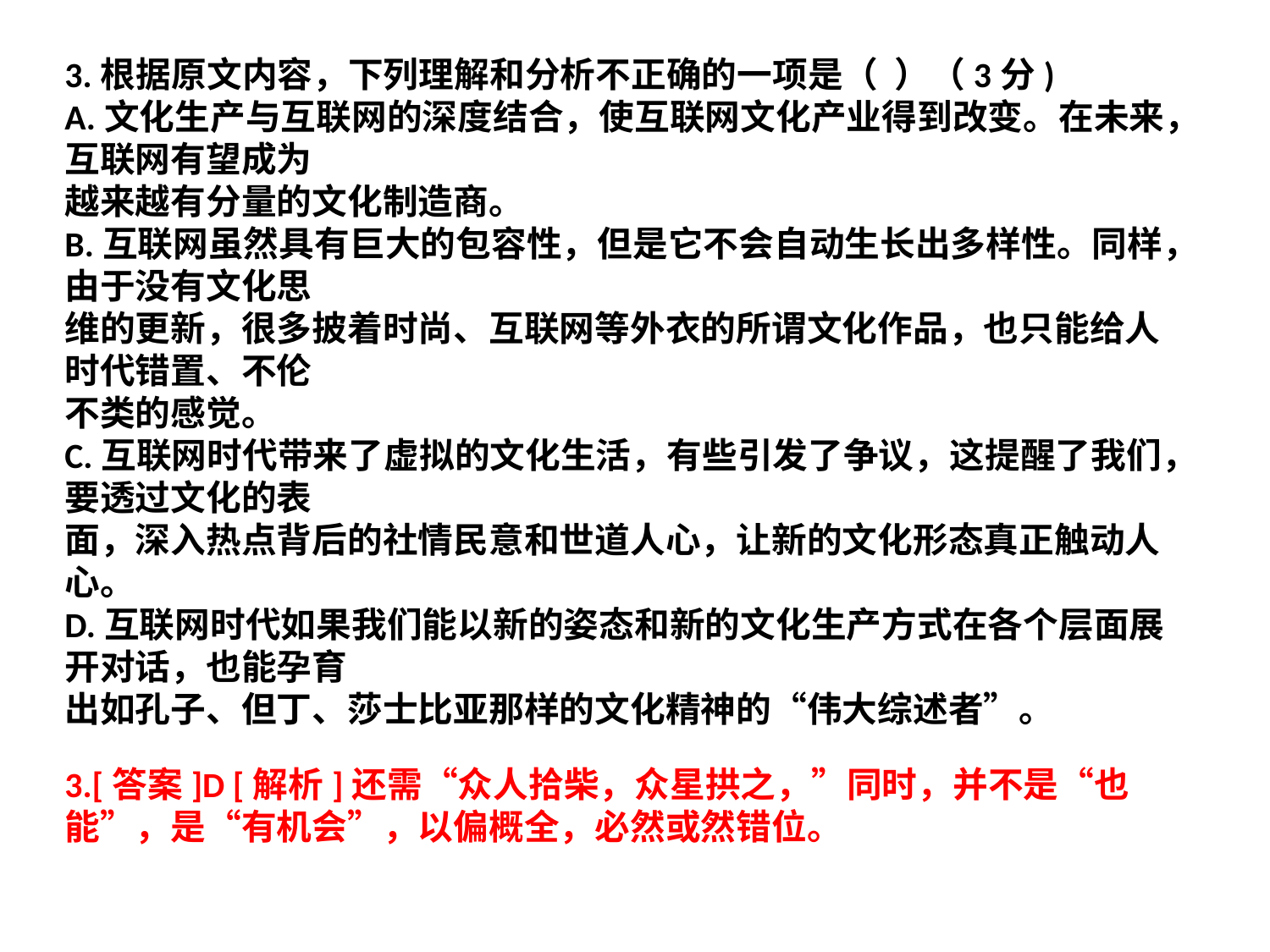

3.根据原文内容，下列理解和分析不正确的一项是（  ）（3分)
A.文化生产与互联网的深度结合，使互联网文化产业得到改变。在未来，互联网有望成为
越来越有分量的文化制造商。
B.互联网虽然具有巨大的包容性，但是它不会自动生长出多样性。同样，由于没有文化思
维的更新，很多披着时尚、互联网等外衣的所谓文化作品，也只能给人时代错置、不伦
不类的感觉。
C.互联网时代带来了虚拟的文化生活，有些引发了争议，这提醒了我们，要透过文化的表
面，深入热点背后的社情民意和世道人心，让新的文化形态真正触动人心。
D.互联网时代如果我们能以新的姿态和新的文化生产方式在各个层面展开对话，也能孕育
出如孔子、但丁、莎士比亚那样的文化精神的“伟大综述者”。

3.[答案]D [解析]还需“众人拾柴，众星拱之，”同时，并不是“也能”，是“有机会”，以偏概全，必然或然错位。